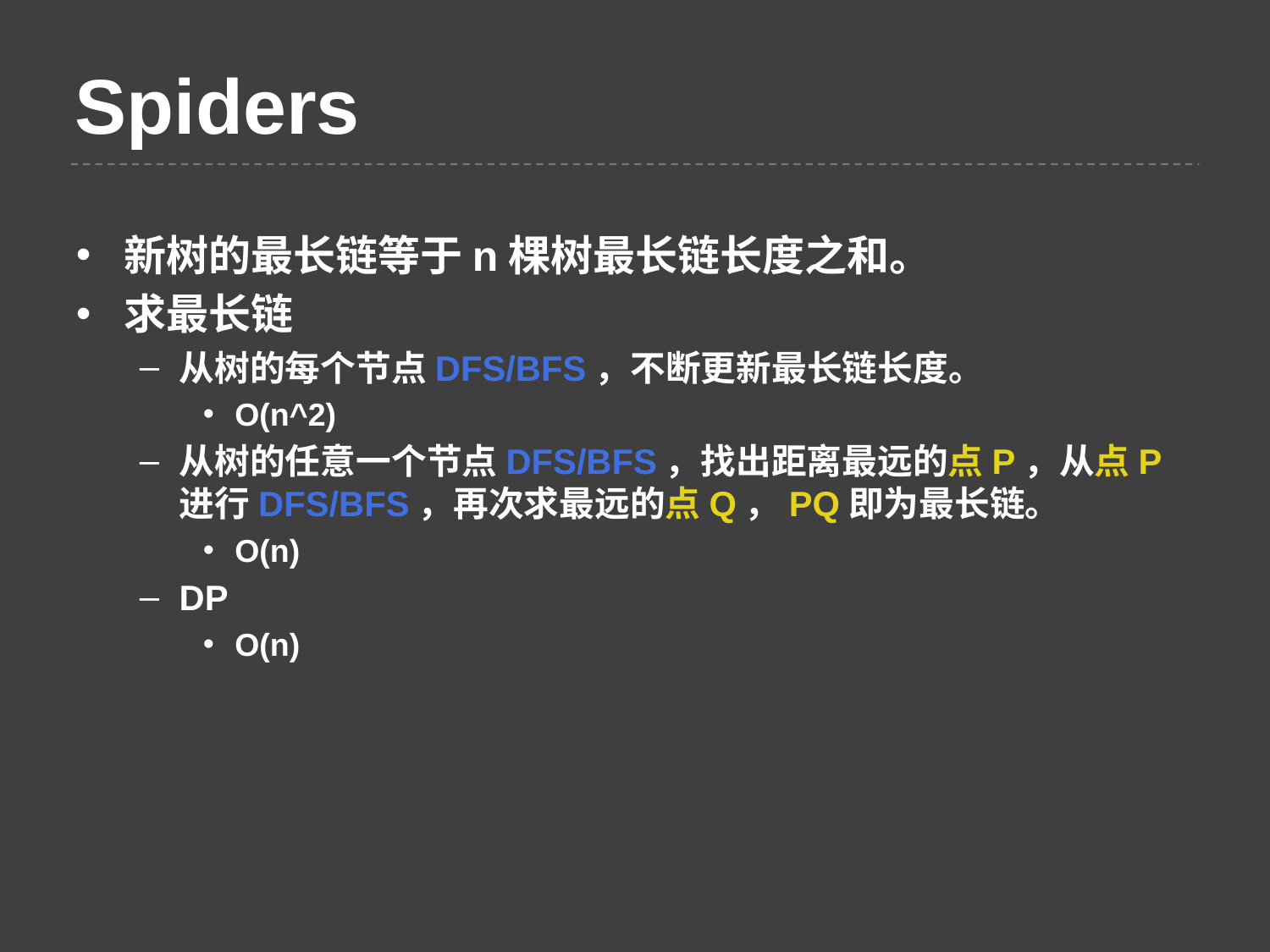

Spiders

新树的最长链等于n棵树最长链长度之和。
求最长链
从树的每个节点DFS/BFS，不断更新最长链长度。
O(n^2)
从树的任意一个节点DFS/BFS，找出距离最远的点P，从点P进行DFS/BFS，再次求最远的点Q，PQ即为最长链。
O(n)
DP
O(n)